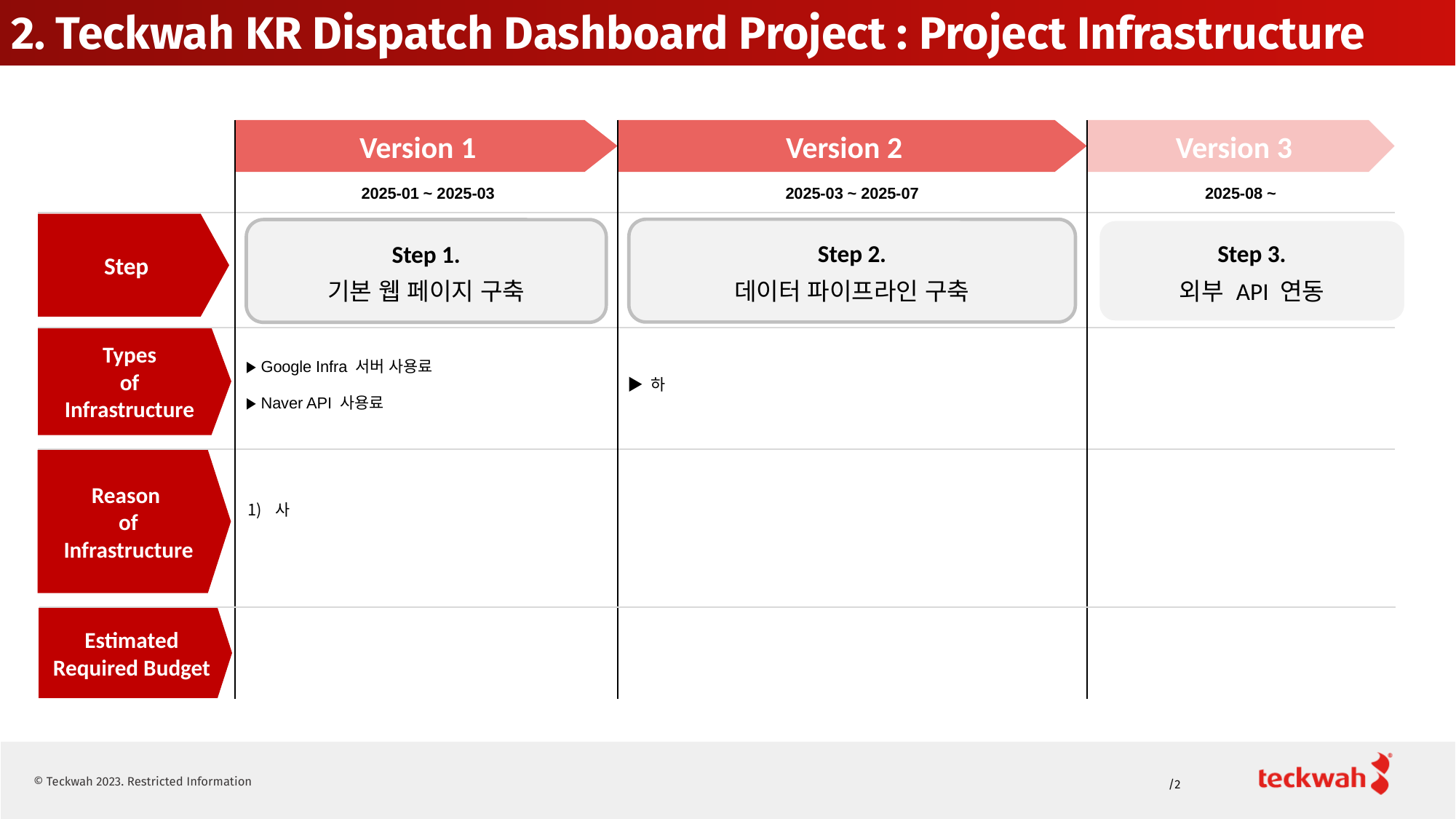

# 2. Teckwah KR Dispatch Dashboard Project : Project Infrastructure

Version 1
Version 2
Version 3
2025-01 ~ 2025-03
2025-03 ~ 2025-07
2025-08 ~
Step
Step 2.
데이터 파이프라인 구축
Step 3.
외부 API 연동
Step 1.
기본 웹 페이지 구축
Types
of
Infrastructure
▶ Google Infra 서버 사용료

▶ Naver API 사용료
▶ 하
Reason
of
Infrastructure
사
Estimated
Required Budget
© Teckwah 2023. Restricted Information

/2